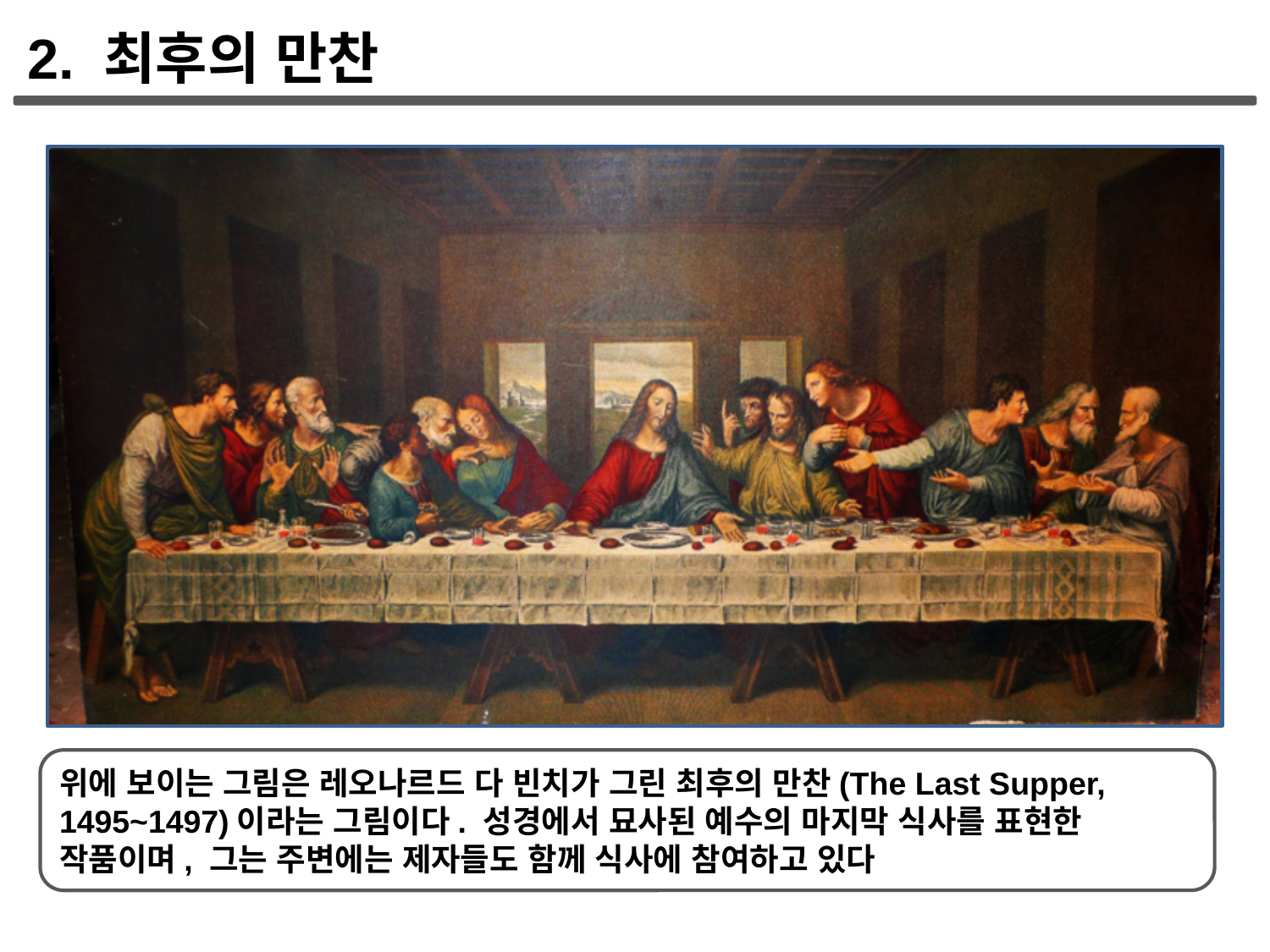

2. 최후의 만찬

위에 보이는 그림은 레오나르드 다 빈치가 그린 최후의 만찬(The Last Supper, 1495~1497)이라는 그림이다. 성경에서 묘사된 예수의 마지막 식사를 표현한 작품이며, 그는 주변에는 제자들도 함께 식사에 참여하고 있다